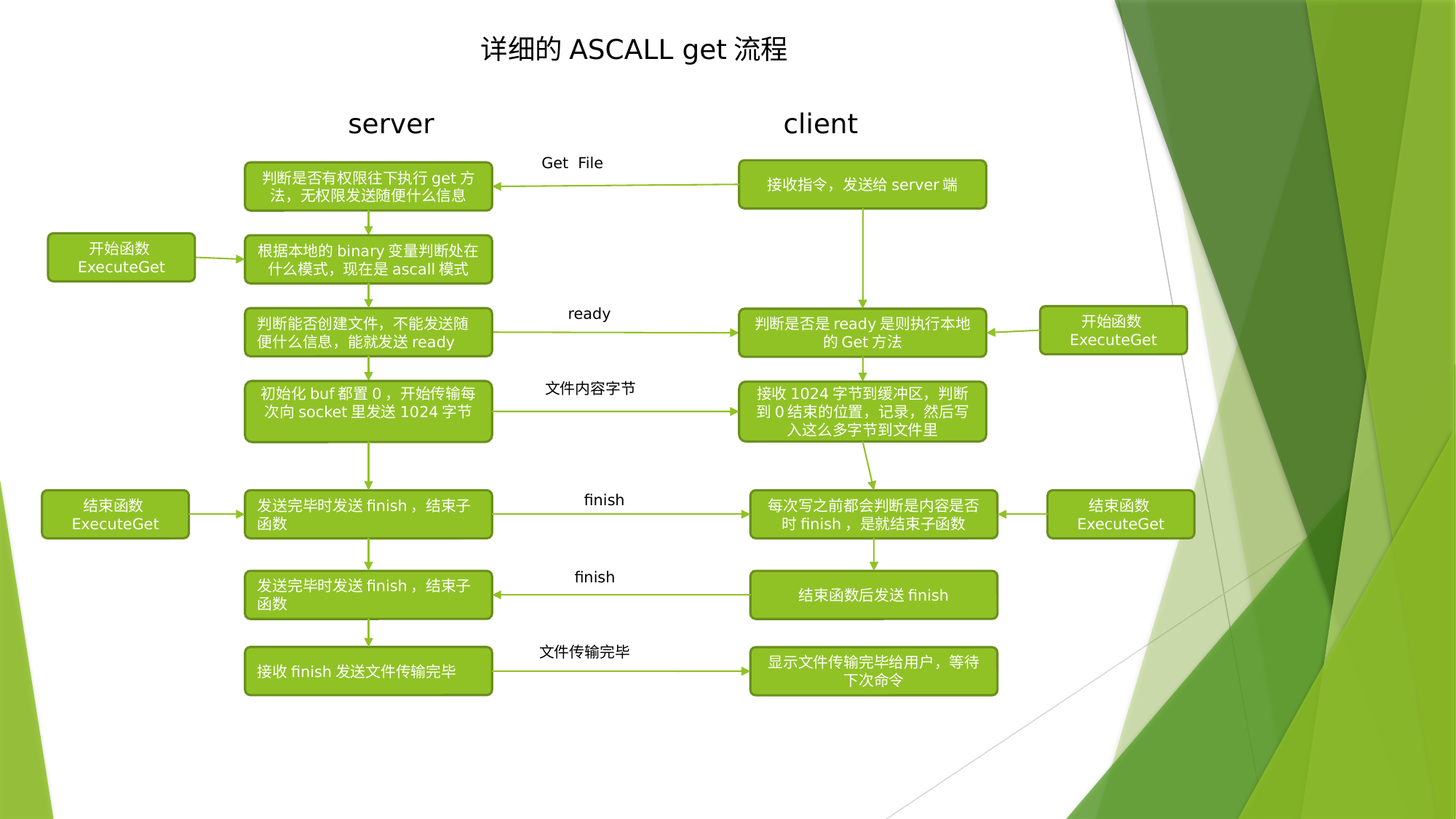

详细的ASCALL get流程
server
client

Get  File

接收指令，发送给server端
判断是否有权限往下执行get方法，无权限发送随便什么信息
开始函数ExecuteGet
根据本地的binary变量判断处在什么模式，现在是ascall模式
ready

开始函数ExecuteGet
判断能否创建文件，不能发送随便什么信息，能就发送ready
判断是否是ready是则执行本地的Get方法
文件内容字节

初始化buf都置0，开始传输每次向socket里发送1024字节

接收1024字节到缓冲区，判断到0结束的位置，记录，然后写入这么多字节到文件里
finish

结束函数ExecuteGet
发送完毕时发送finish，结束子函数
每次写之前都会判断是内容是否时finish，是就结束子函数
结束函数ExecuteGet
finish

发送完毕时发送finish，结束子函数
结束函数后发送finish
文件传输完毕
接收finish发送文件传输完毕
显示文件传输完毕给用户，等待下次命令